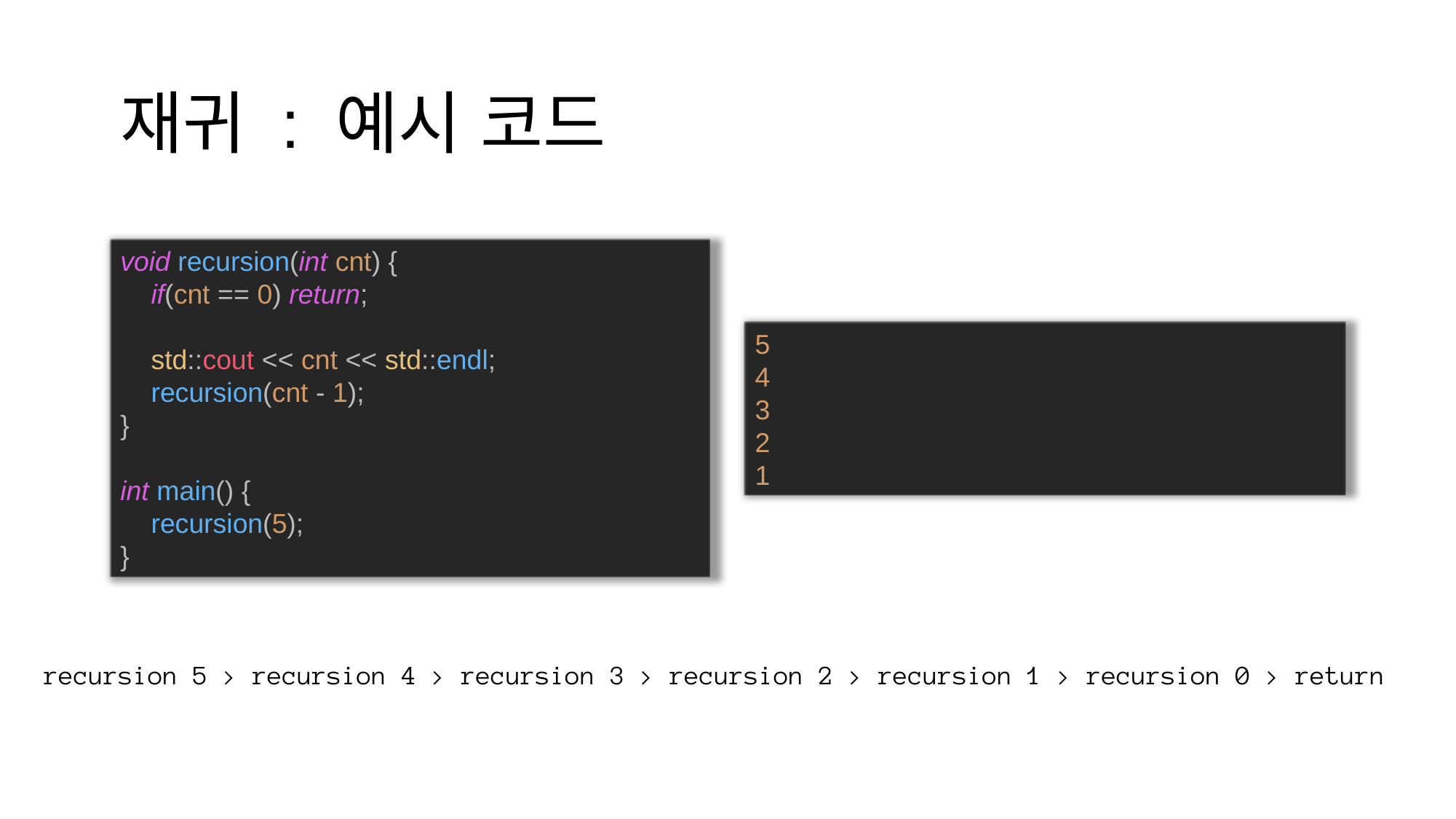

재귀 : 예시 코드
void recursion(int cnt) {
    if(cnt == 0) return;
    std::cout << cnt << std::endl;
    recursion(cnt - 1);
}
int main() {
    recursion(5);
}
5
4
3
2
1
recursion 5 > recursion 4 > recursion 3 > recursion 2 > recursion 1 > recursion 0 > return